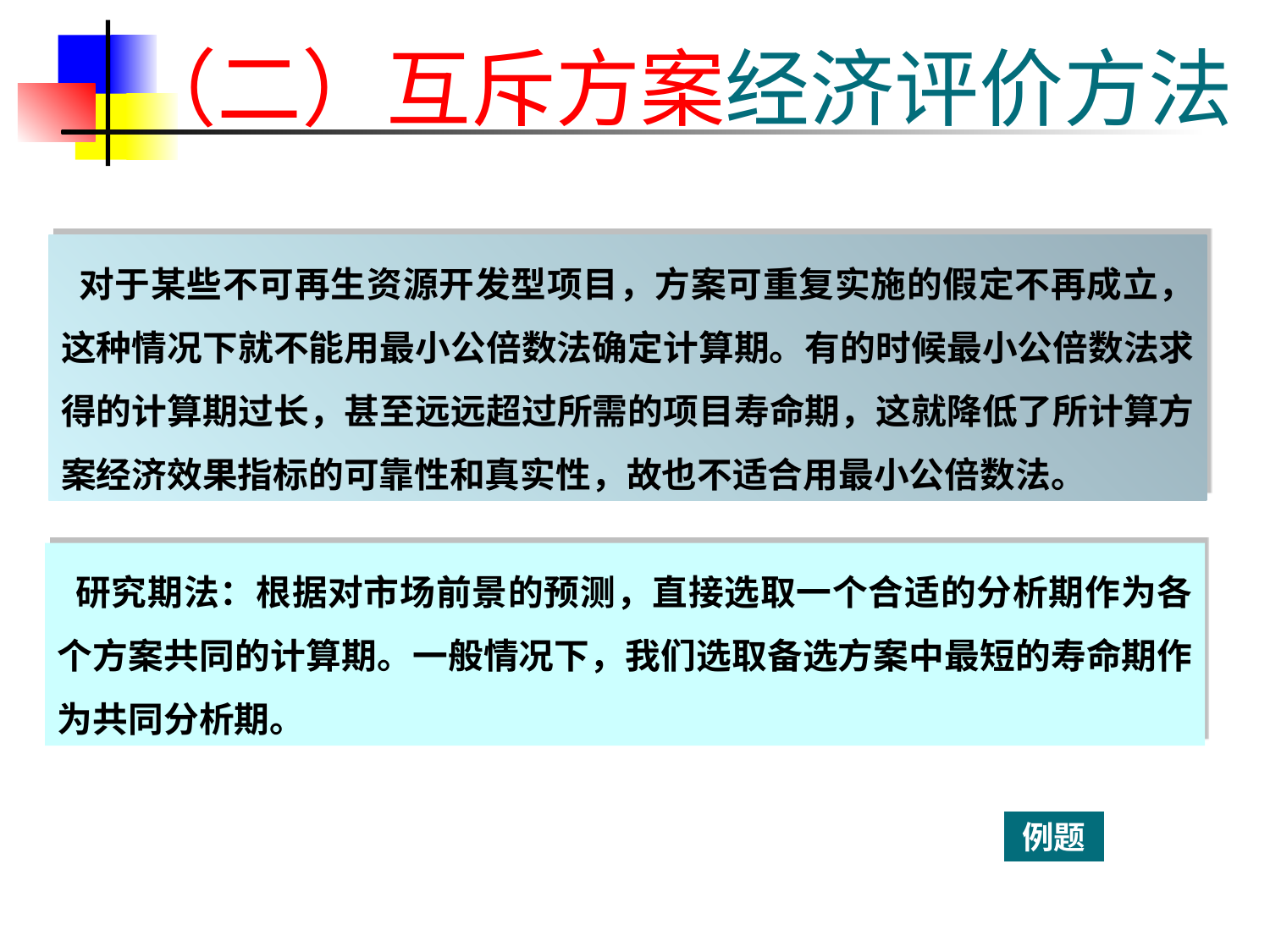

# （二）互斥方案经济评价方法
 对于某些不可再生资源开发型项目，方案可重复实施的假定不再成立，这种情况下就不能用最小公倍数法确定计算期。有的时候最小公倍数法求得的计算期过长，甚至远远超过所需的项目寿命期，这就降低了所计算方案经济效果指标的可靠性和真实性，故也不适合用最小公倍数法。
 研究期法：根据对市场前景的预测，直接选取一个合适的分析期作为各个方案共同的计算期。一般情况下，我们选取备选方案中最短的寿命期作为共同分析期。
例题
16